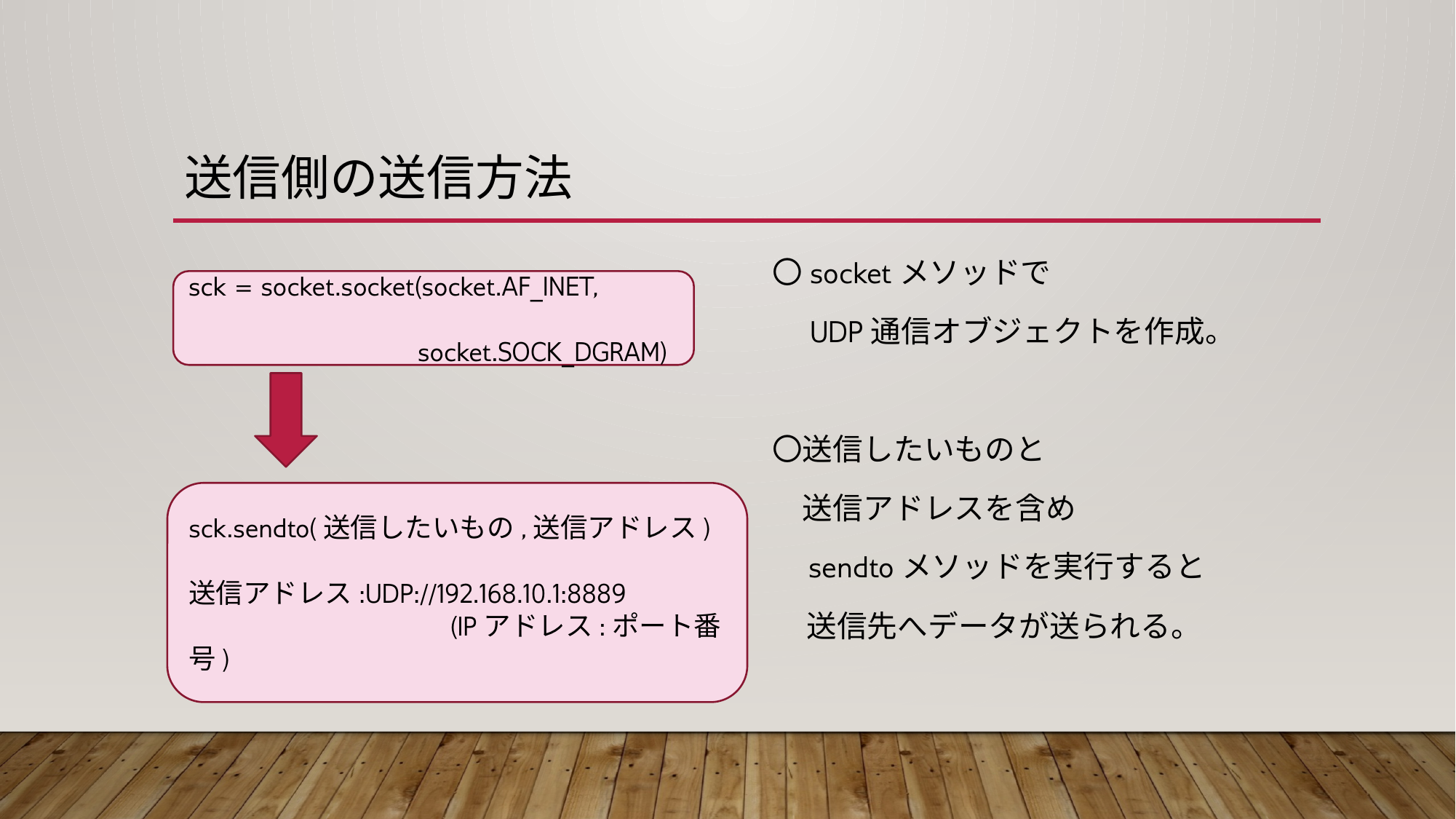

# 送信側の送信方法
〇socketメソッドで
　UDP通信オブジェクトを作成。

〇送信したいものと
　送信アドレスを含め
    sendtoメソッドを実行すると
    送信先へデータが送られる。
sck = socket.socket(socket.AF_INET,
                            socket.SOCK_DGRAM)

sck.sendto(送信したいもの,送信アドレス)

送信アドレス:UDP://192.168.10.1:8889
                                (IPアドレス:ポート番号)